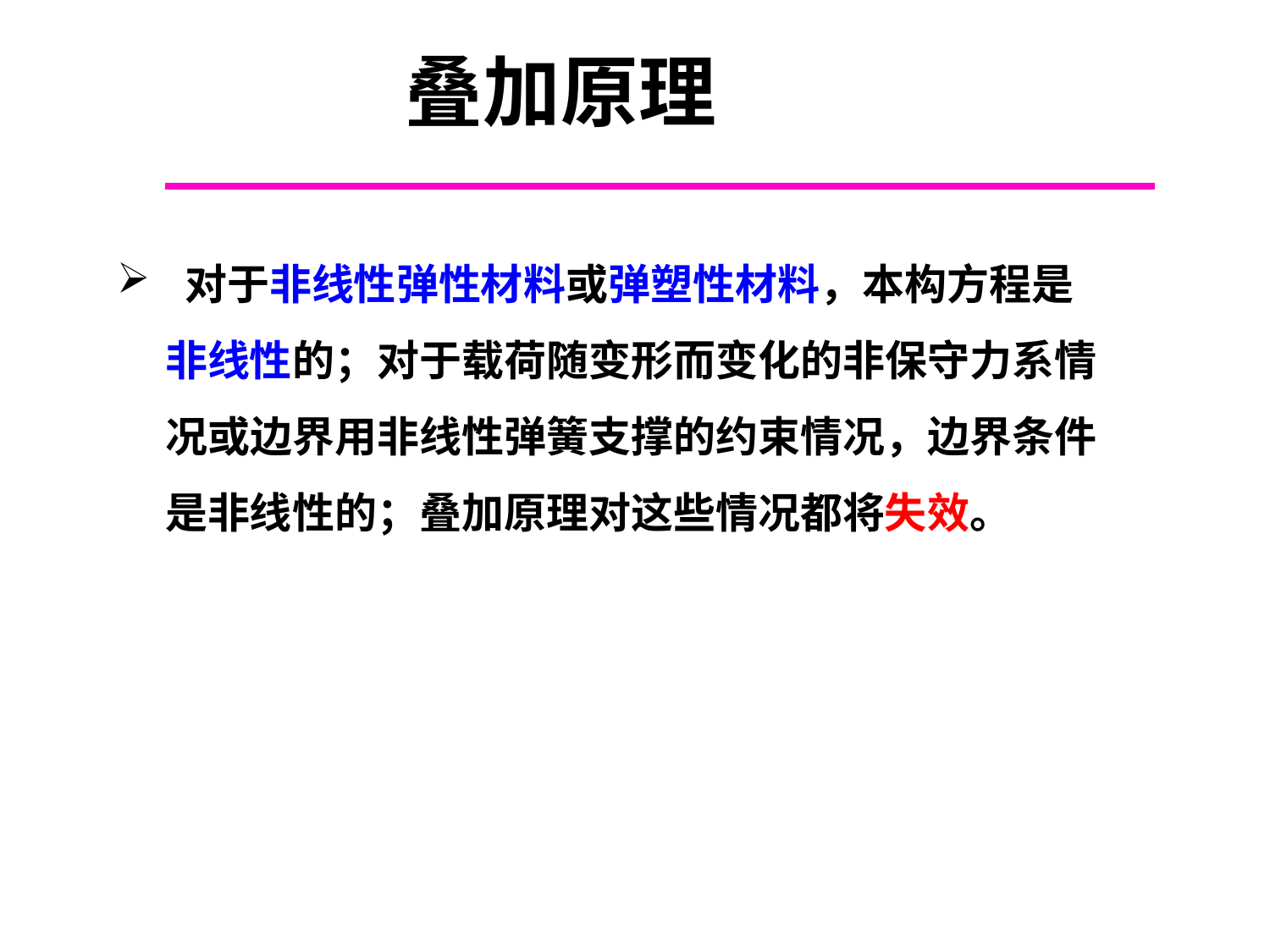

# 叠加原理
 对于非线性弹性材料或弹塑性材料，本构方程是非线性的；对于载荷随变形而变化的非保守力系情况或边界用非线性弹簧支撑的约束情况，边界条件是非线性的；叠加原理对这些情况都将失效。
Chapter 6.5